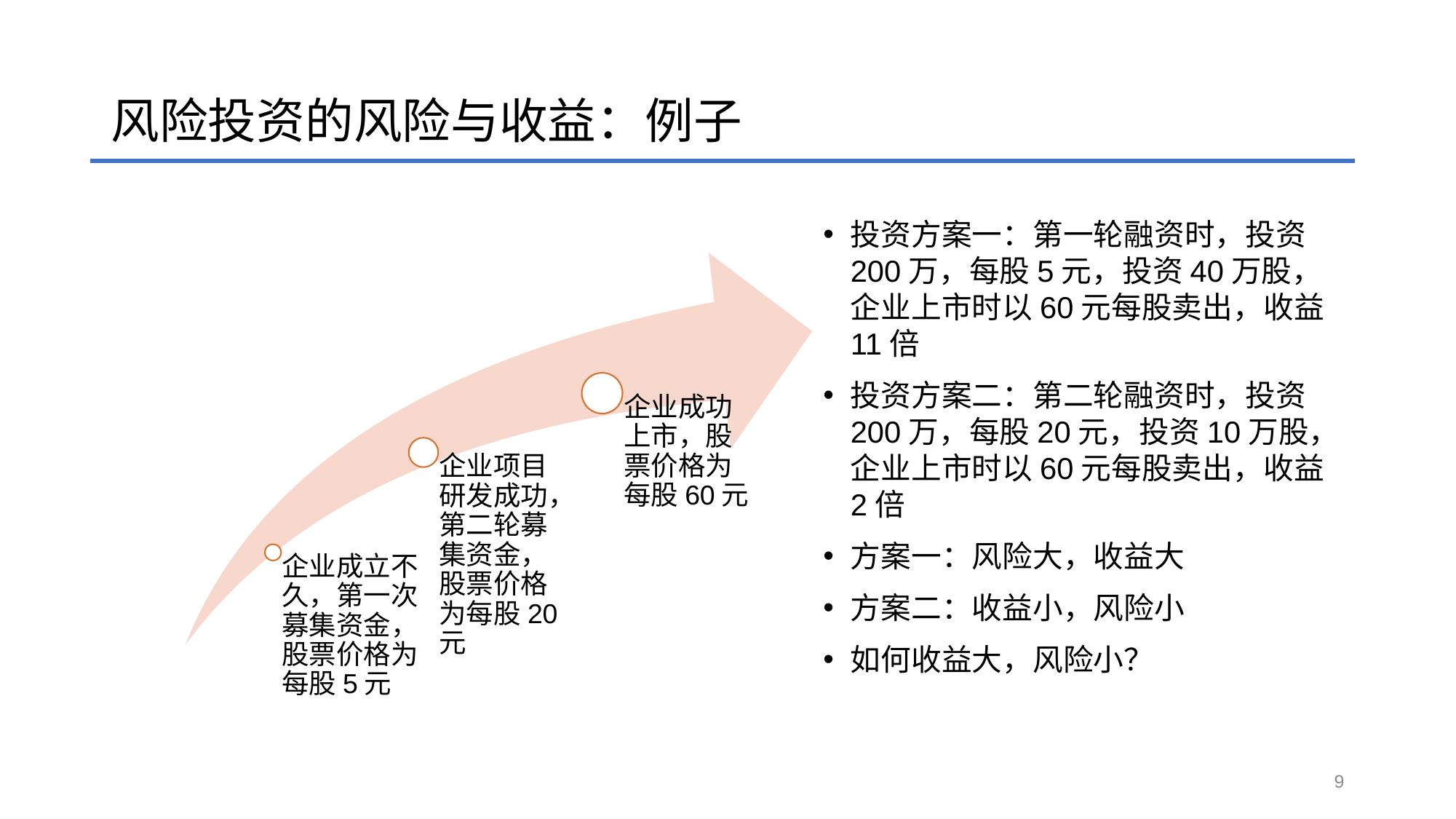

# 风险投资的风险与收益：例子
投资方案一：第一轮融资时，投资200万，每股5元，投资40万股，企业上市时以60元每股卖出，收益11倍
投资方案二：第二轮融资时，投资200万，每股20元，投资10万股，企业上市时以60元每股卖出，收益2倍
方案一：风险大，收益大
方案二：收益小，风险小
如何收益大，风险小？
企业成立不久，第一次募集资金，股票价格为每股5元
企业项目研发成功，第二轮募集资金，股票价格为每股20元
企业成功上市，股票价格为每股60元
9